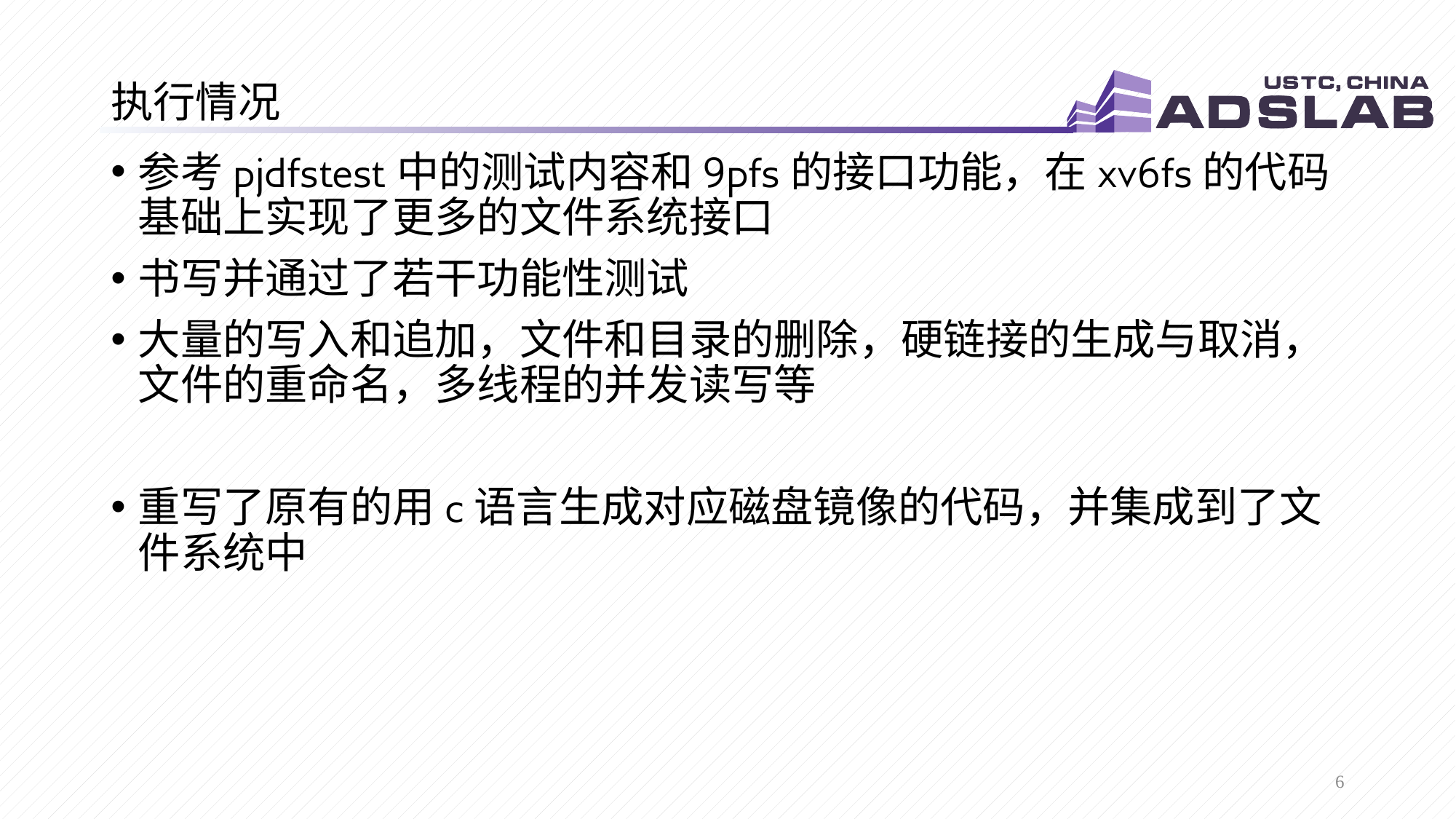

# 执行情况
参考pjdfstest中的测试内容和9pfs的接口功能，在xv6fs的代码基础上实现了更多的文件系统接口
书写并通过了若干功能性测试
大量的写入和追加，文件和目录的删除，硬链接的生成与取消，文件的重命名，多线程的并发读写等

重写了原有的用c语言生成对应磁盘镜像的代码，并集成到了文件系统中